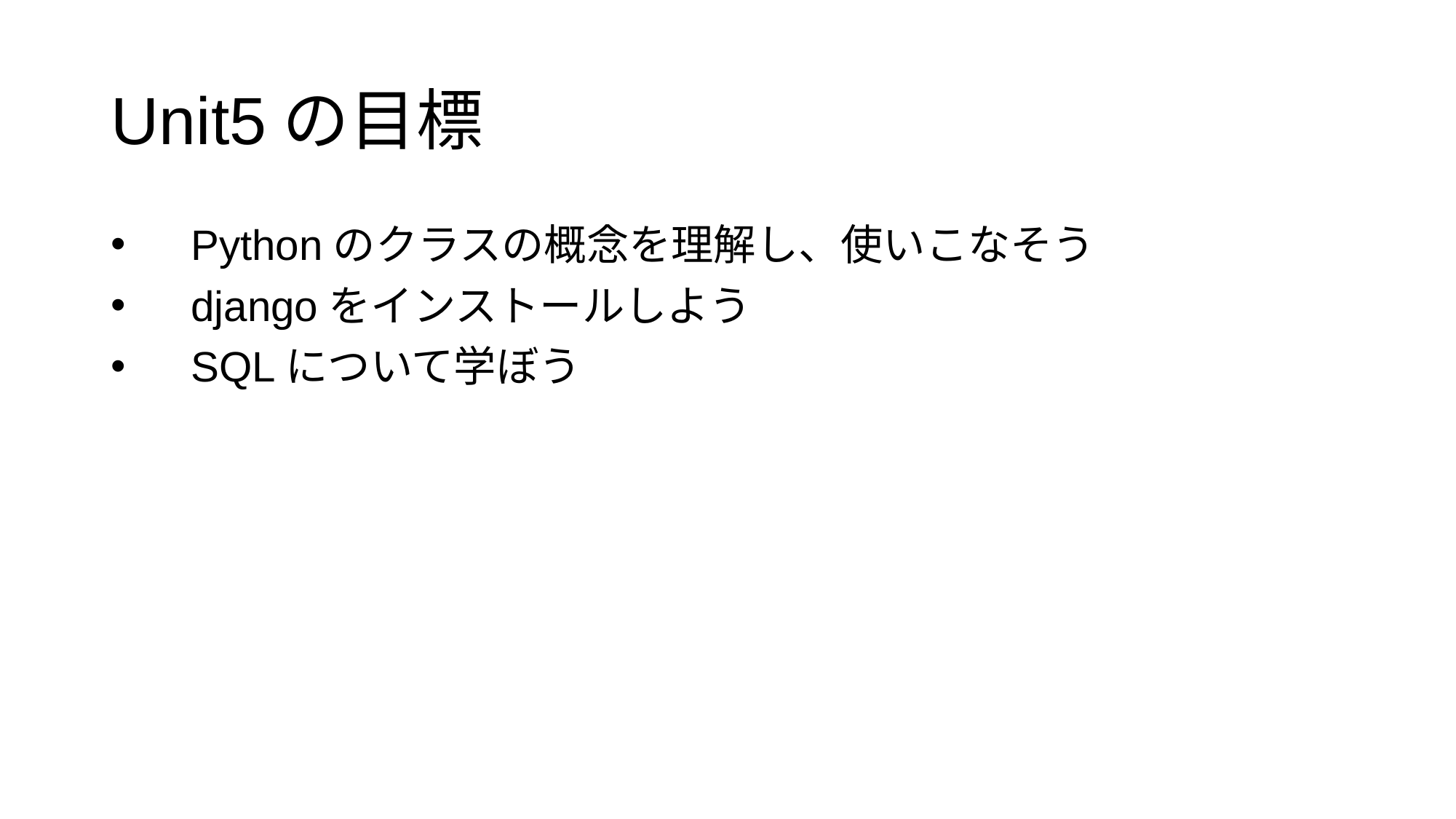

# Unit5の目標
　Pythonのクラスの概念を理解し、使いこなそう
　djangoをインストールしよう
　SQLについて学ぼう